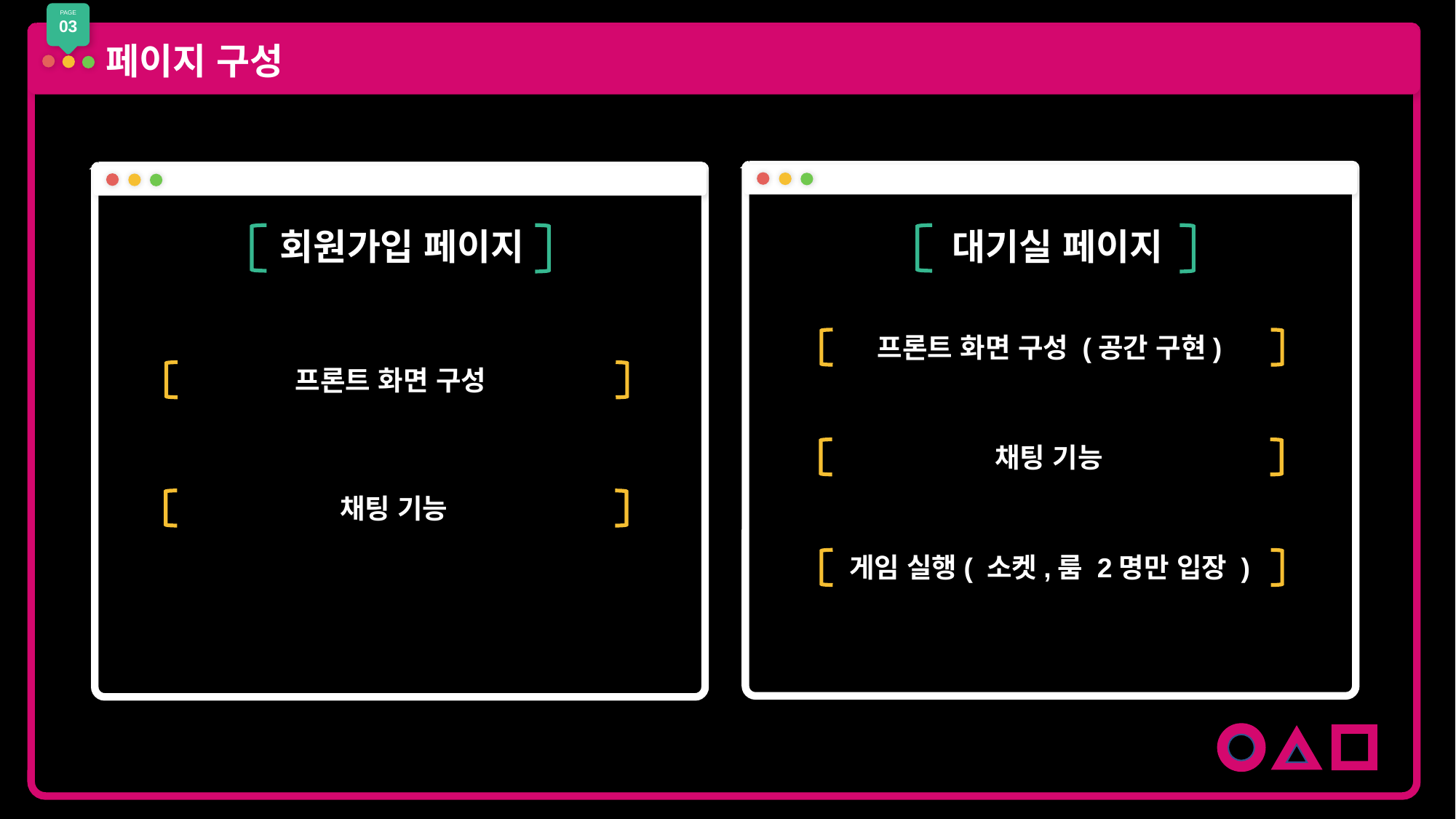

PAGE
03
페이지 구성

회원가입 페이지
대기실 페이지

프론트 화면 구성 (공간 구현)

프론트 화면 구성

채팅 기능

채팅 기능

게임 실행( 소켓,룸 2명만 입장 )